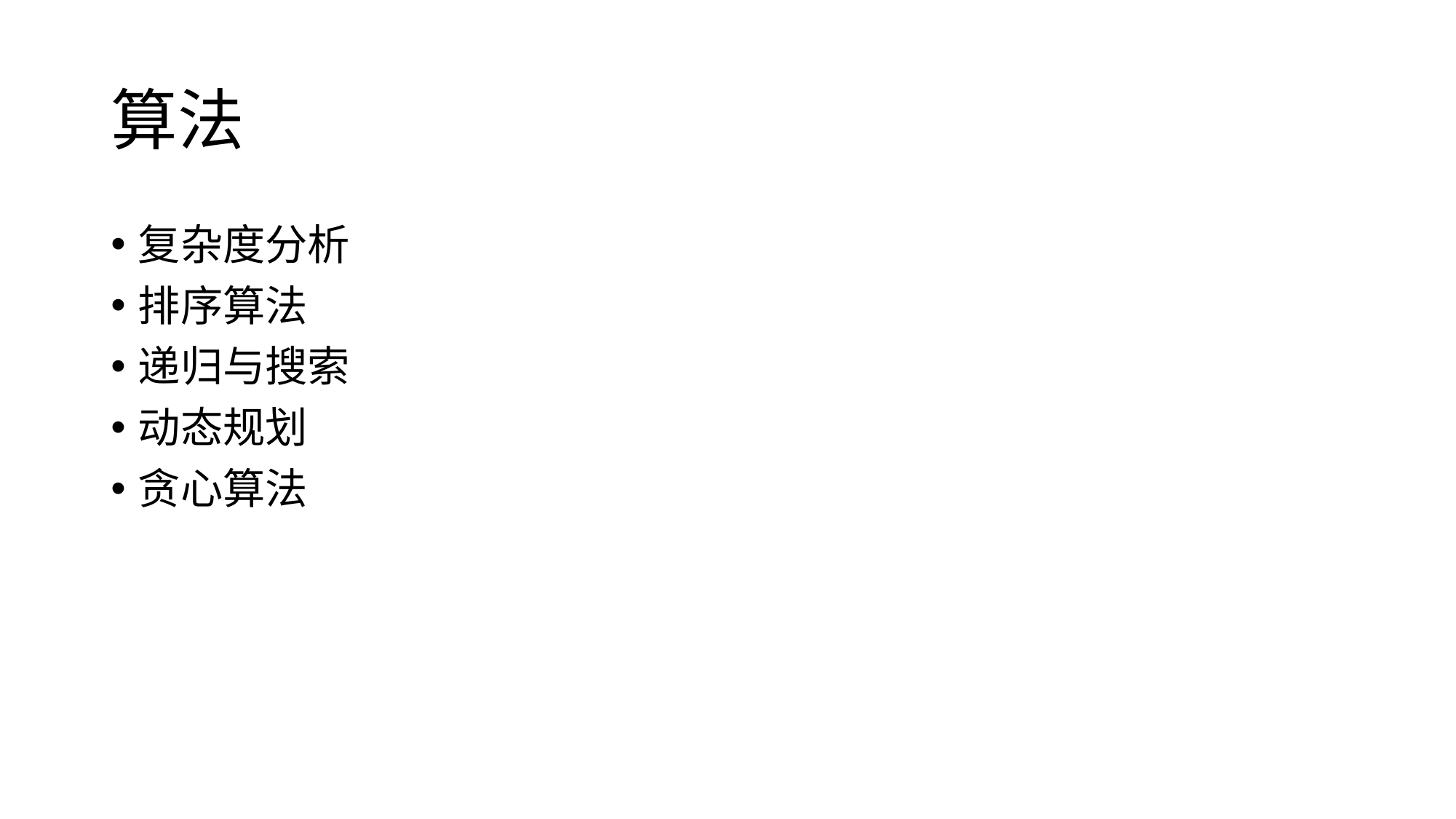

# 算法
复杂度分析
排序算法
递归与搜索
动态规划
贪心算法